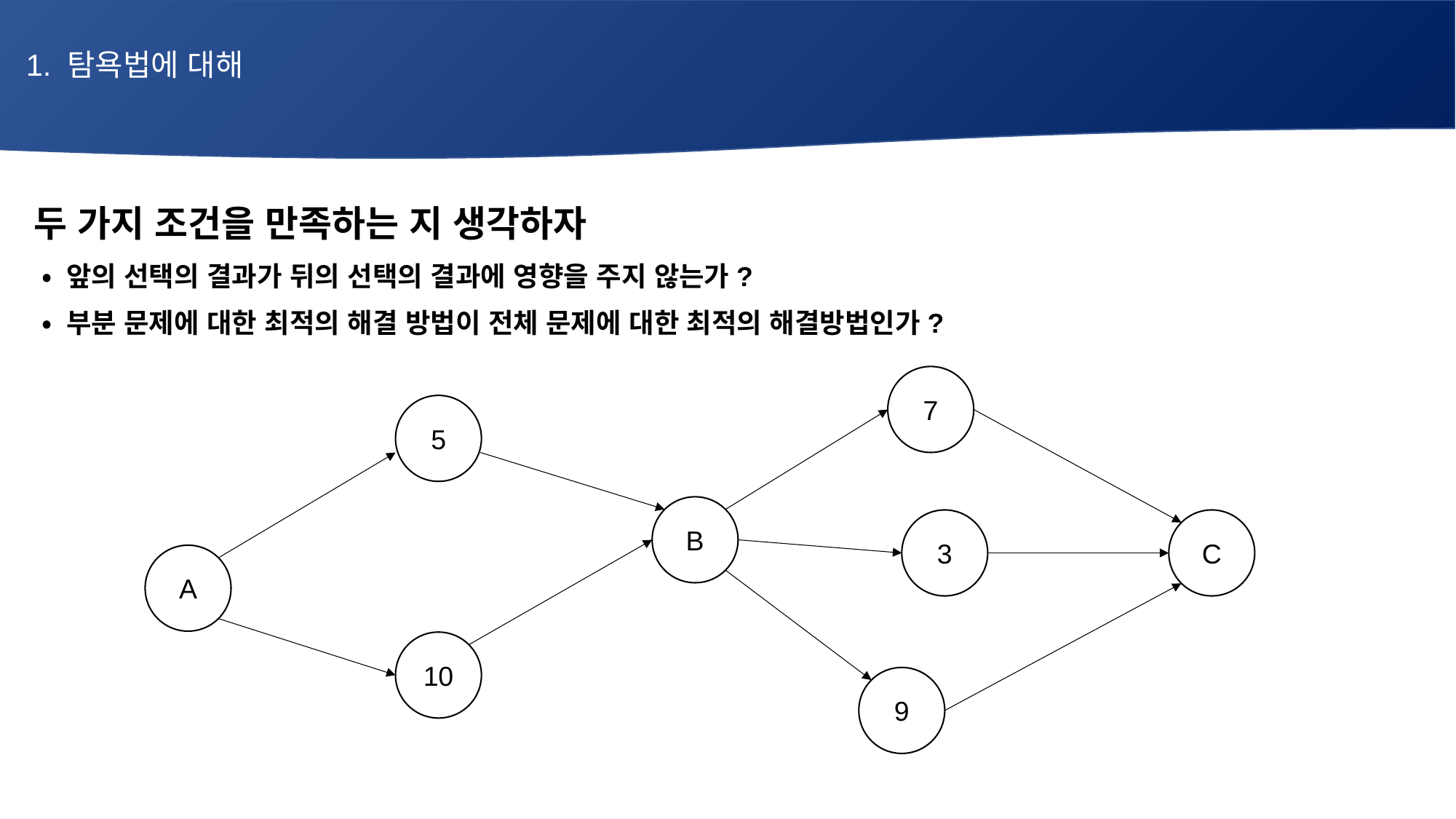

1. 탐욕법에 대해
# 매주 1 과제 LV2
두 가지 조건을 만족하는 지 생각하자
 • 앞의 선택의 결과가 뒤의 선택의 결과에 영향을 주지 않는가?
 • 부분 문제에 대한 최적의 해결 방법이 전체 문제에 대한 최적의 해결방법인가?

7
5
B
3
C
A
10
9